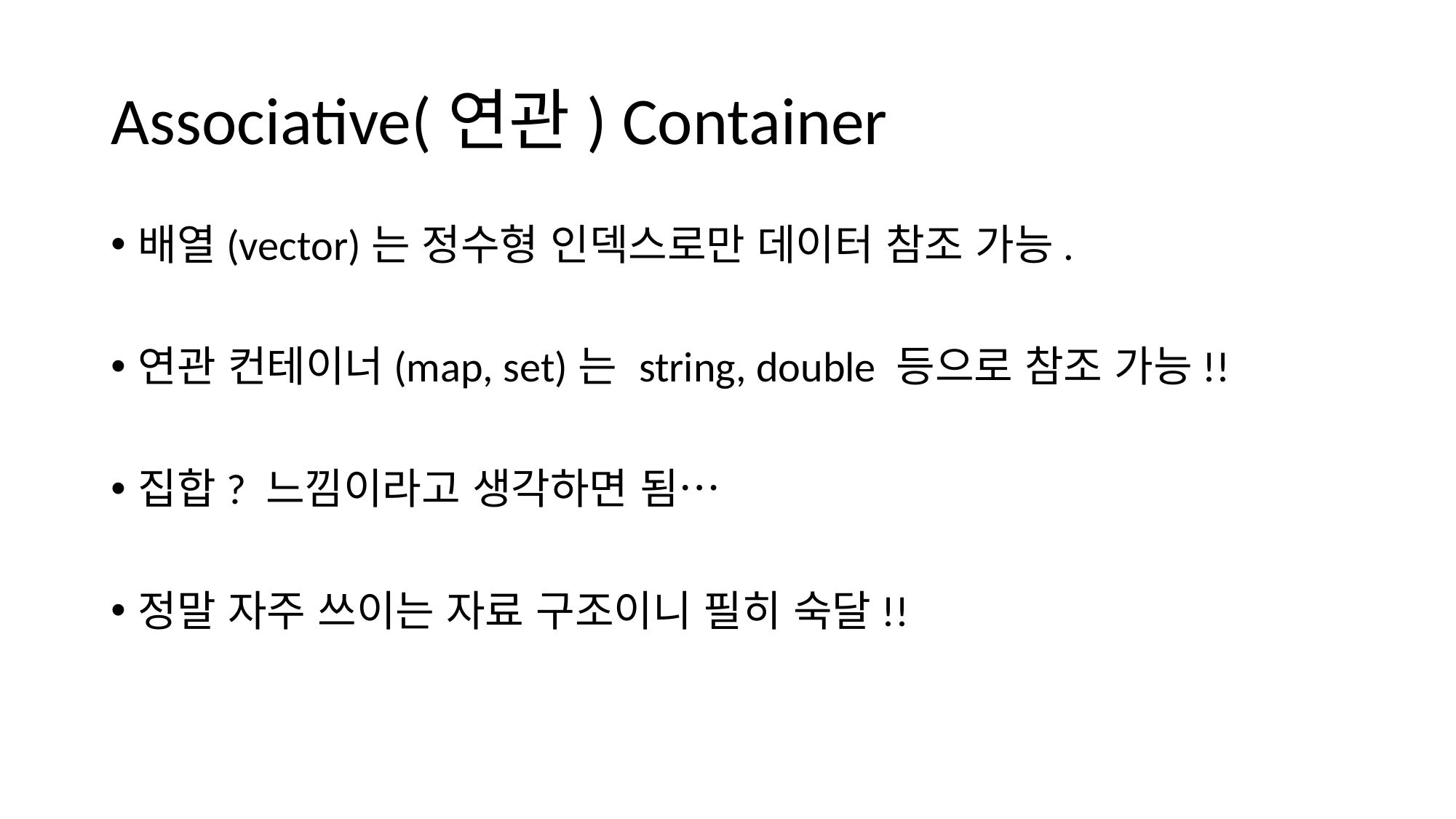

# Associative(연관) Container
배열(vector)는 정수형 인덱스로만 데이터 참조 가능.

연관 컨테이너(map, set)는 string, double 등으로 참조 가능!!

집합? 느낌이라고 생각하면 됨…

정말 자주 쓰이는 자료 구조이니 필히 숙달!!